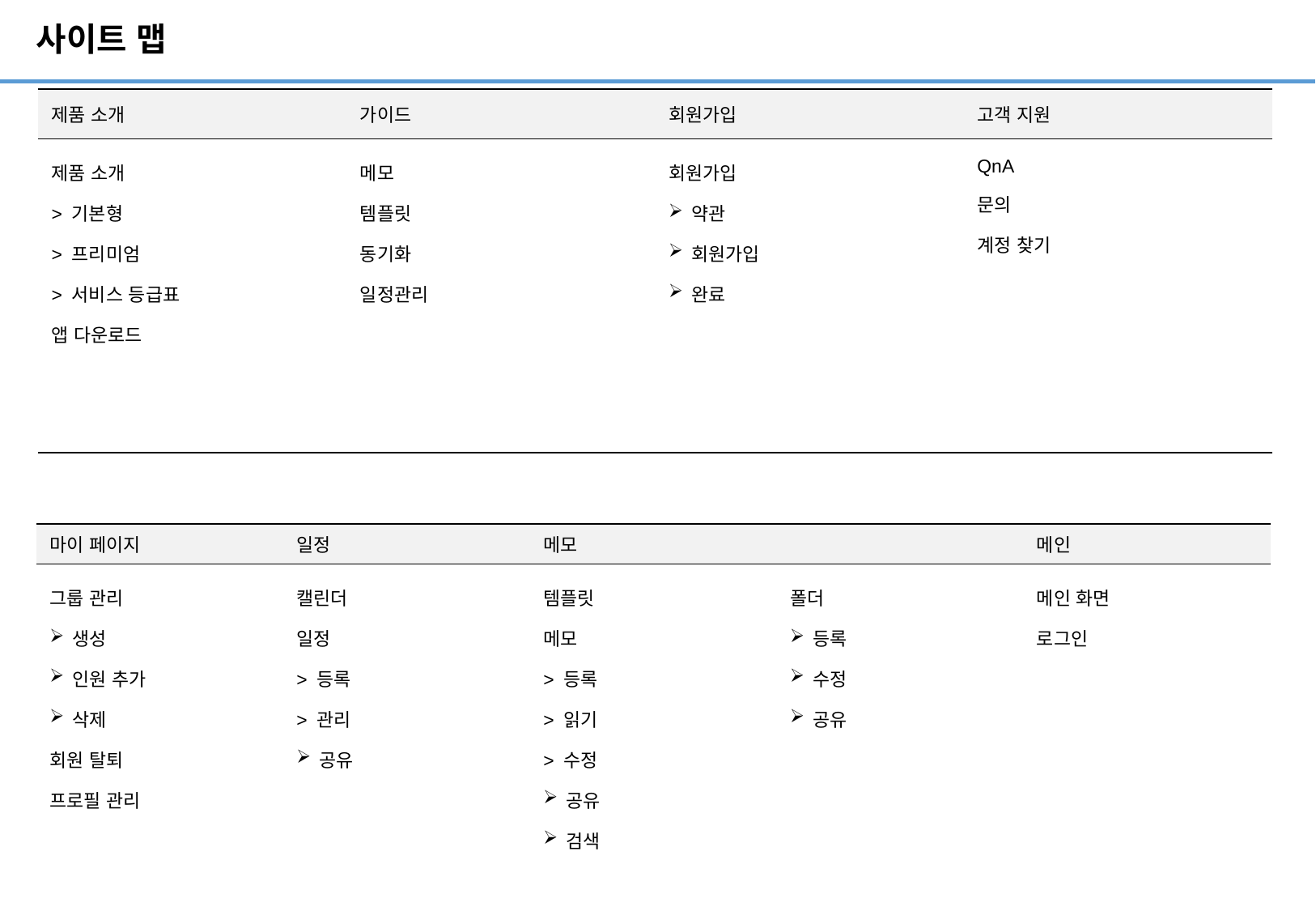

# 사이트 맵
| 제품 소개 | 가이드 | 회원가입 | 고객 지원 |
| --- | --- | --- | --- |
| 제품 소개 > 기본형 > 프리미엄 > 서비스 등급표 앱 다운로드 | 메모 템플릿 동기화 일정관리 | 회원가입 약관 회원가입 완료 | QnA 문의 계정 찾기 |
| 마이 페이지 | 일정 | 메모 |  | 메인 |
| --- | --- | --- | --- | --- |
| 그룹 관리 생성 인원 추가 삭제 회원 탈퇴 프로필 관리 | 캘린더 일정 > 등록 > 관리 공유 | 템플릿 메모 > 등록 > 읽기 > 수정 공유 검색 | 폴더 등록 수정 공유 | 메인 화면 로그인 |